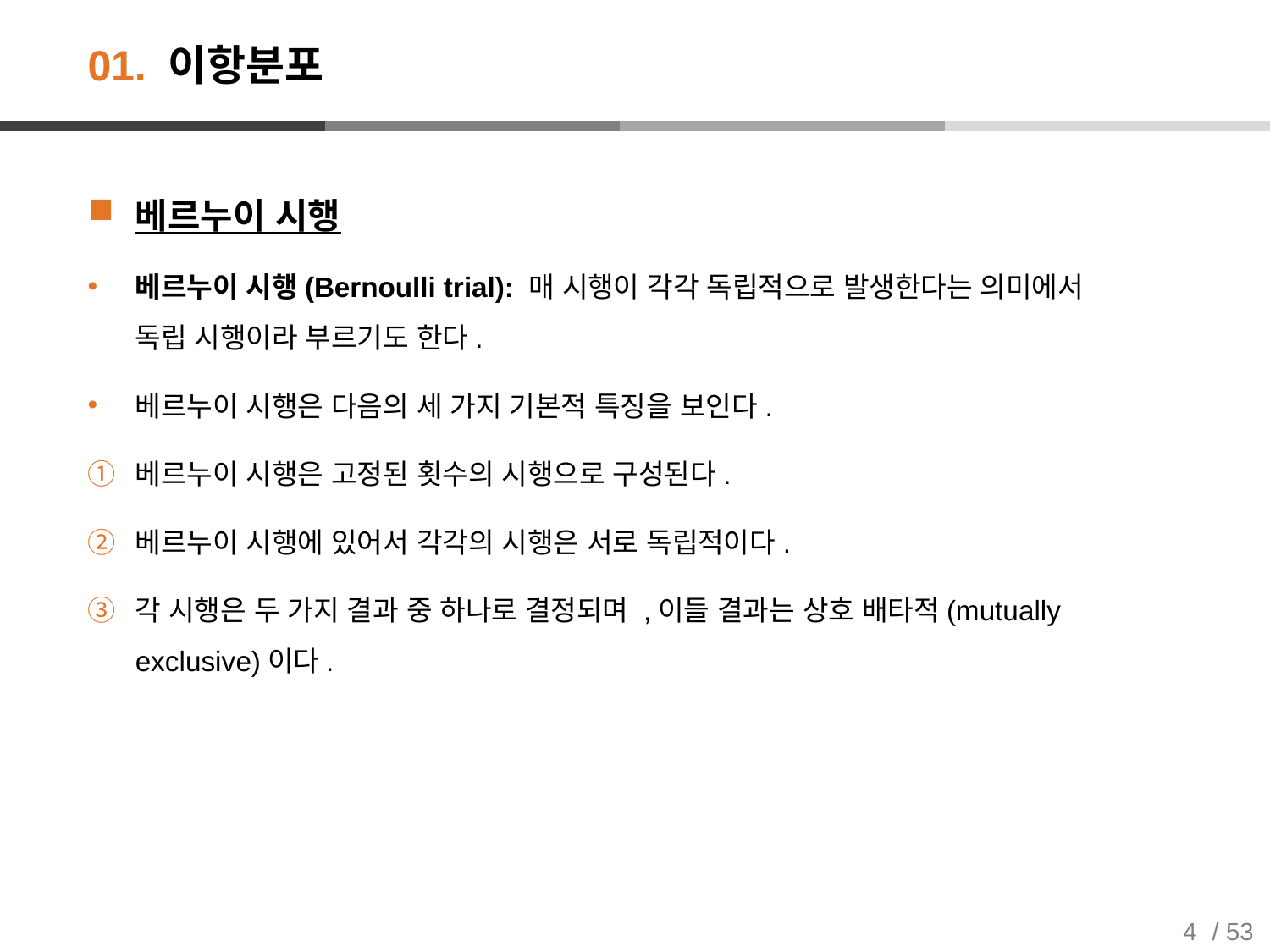

# 01. 이항분포
베르누이 시행
베르누이 시행(Bernoulli trial): 매 시행이 각각 독립적으로 발생한다는 의미에서 독립 시행이라 부르기도 한다.
베르누이 시행은 다음의 세 가지 기본적 특징을 보인다.
베르누이 시행은 고정된 횟수의 시행으로 구성된다.
베르누이 시행에 있어서 각각의 시행은 서로 독립적이다.
각 시행은 두 가지 결과 중 하나로 결정되며 ,이들 결과는 상호 배타적(mutually exclusive)이다.